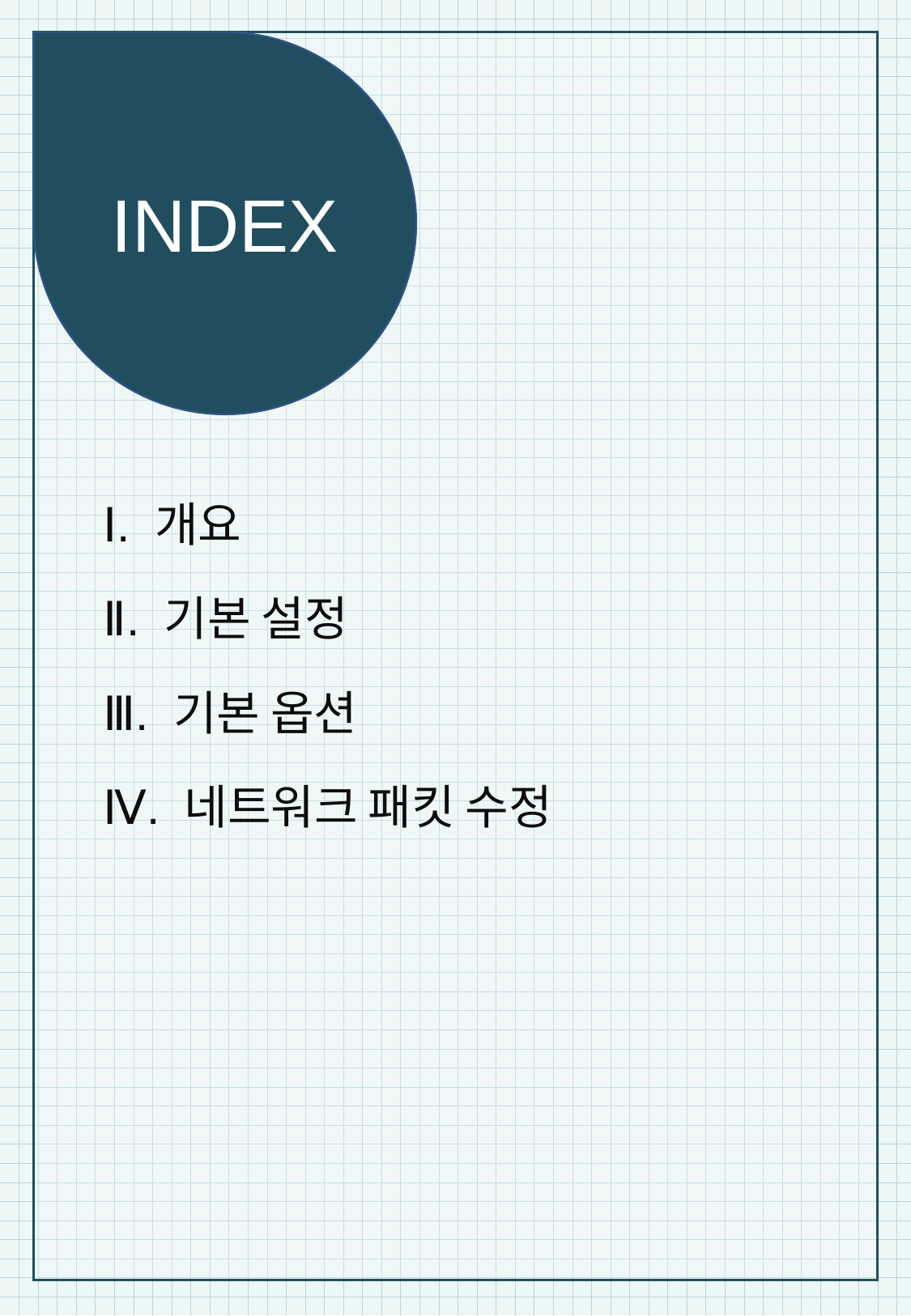

INDEX

Ⅰ. 개요

Ⅱ. 기본 설정

Ⅲ. 기본 옵션

Ⅳ. 네트워크 패킷 수정